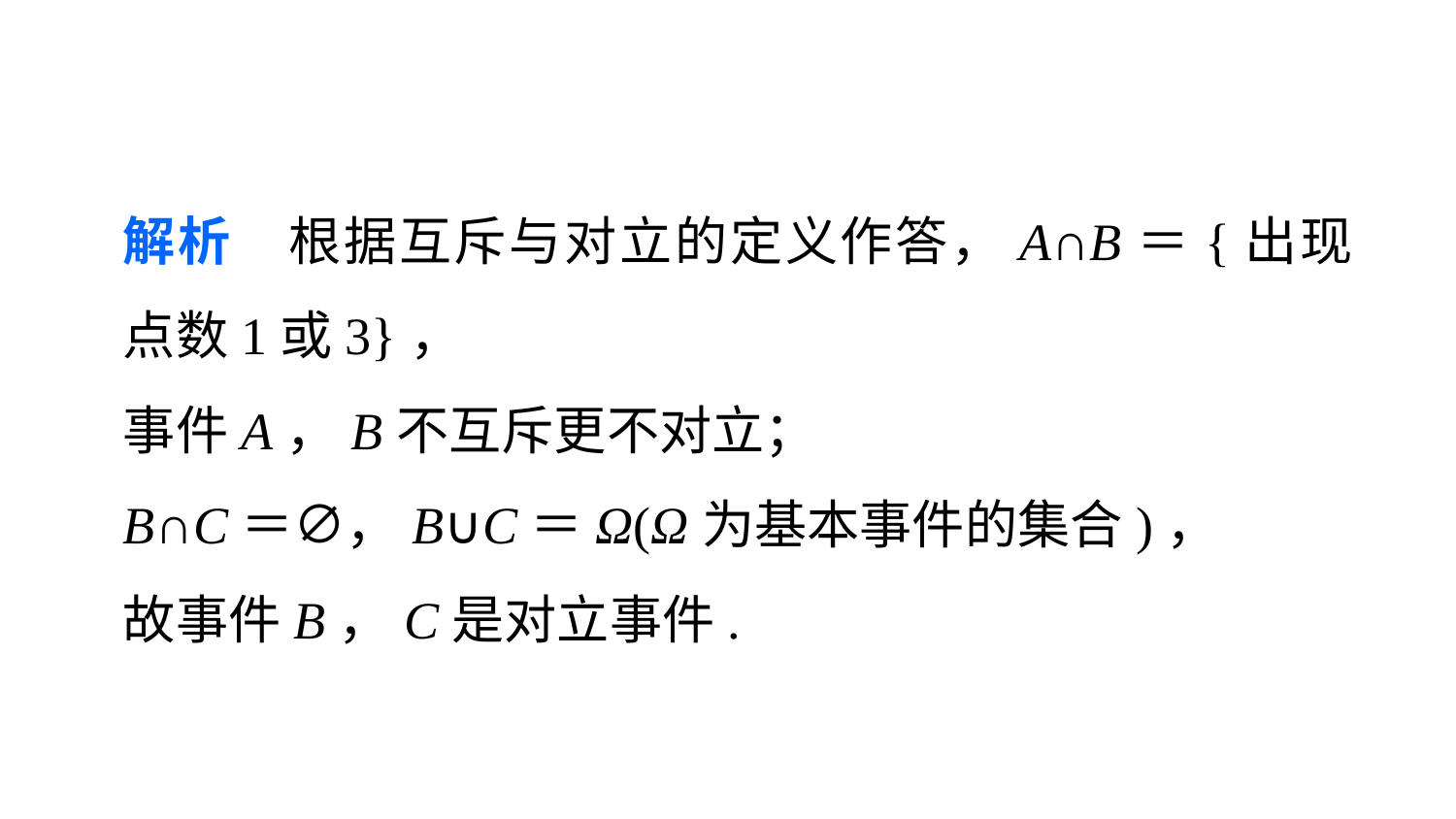

解析　根据互斥与对立的定义作答，A∩B＝{出现点数1或3}，
事件A，B不互斥更不对立；
B∩C＝∅，B∪C＝Ω(Ω为基本事件的集合)，
故事件B，C是对立事件.